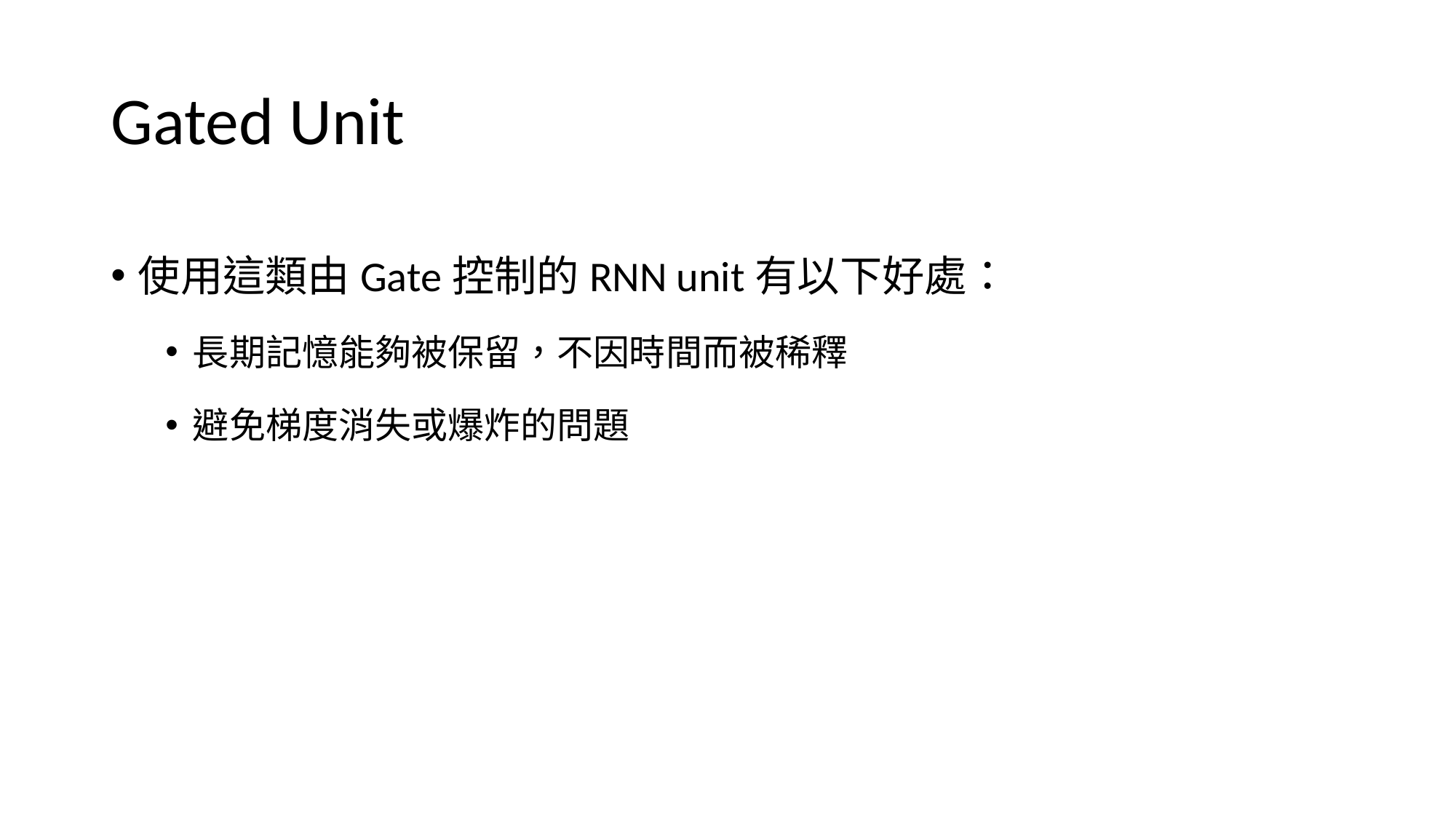

# Gated Unit
使用這類由Gate控制的RNN unit有以下好處：
長期記憶能夠被保留，不因時間而被稀釋
避免梯度消失或爆炸的問題